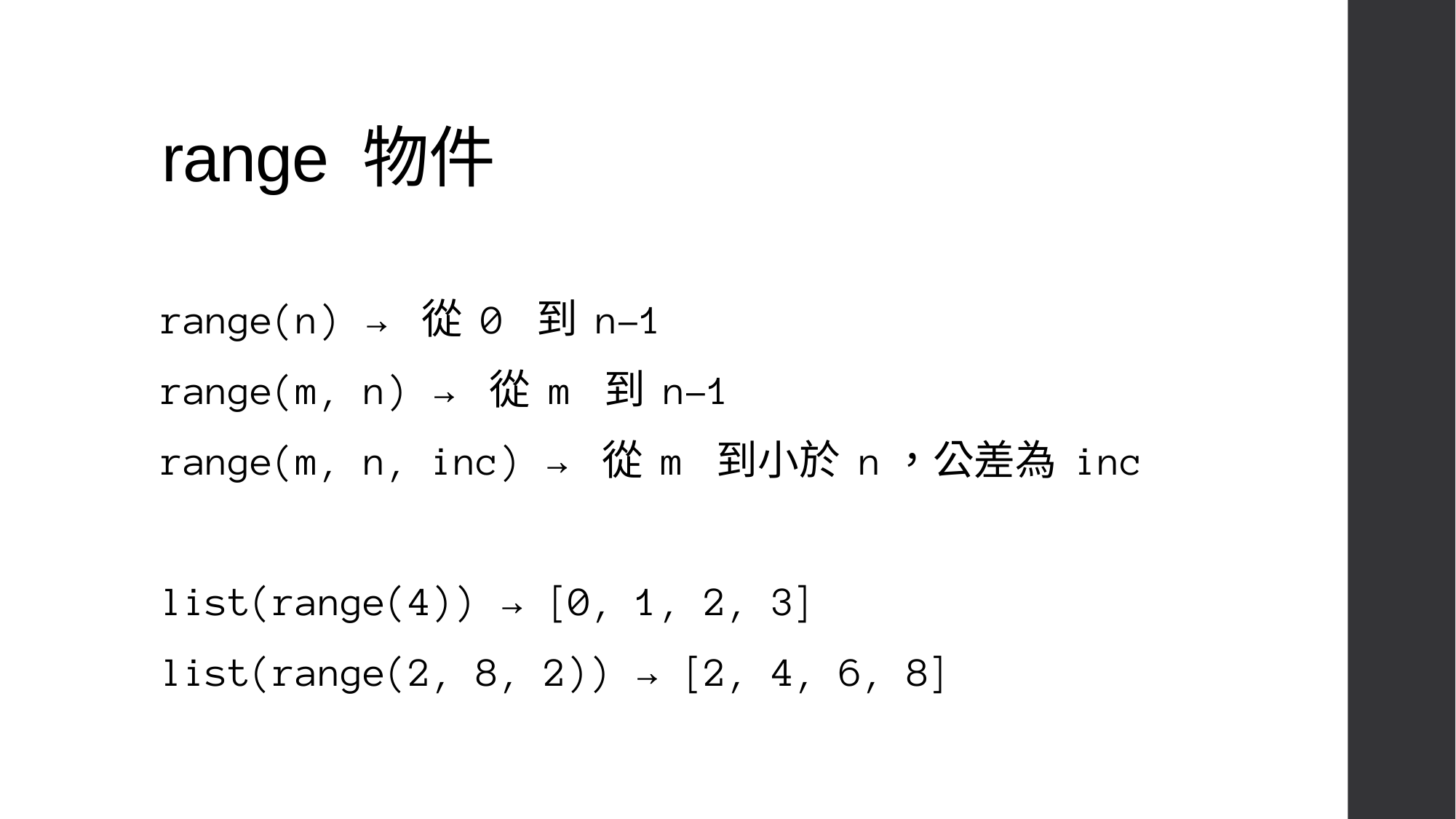

# range 物件

range(n) → 從 0 到 n-1
range(m, n) → 從 m 到 n-1
range(m, n, inc) → 從 m 到小於 n，公差為 inc

list(range(4)) → [0, 1, 2, 3]
list(range(2, 8, 2)) → [2, 4, 6, 8]